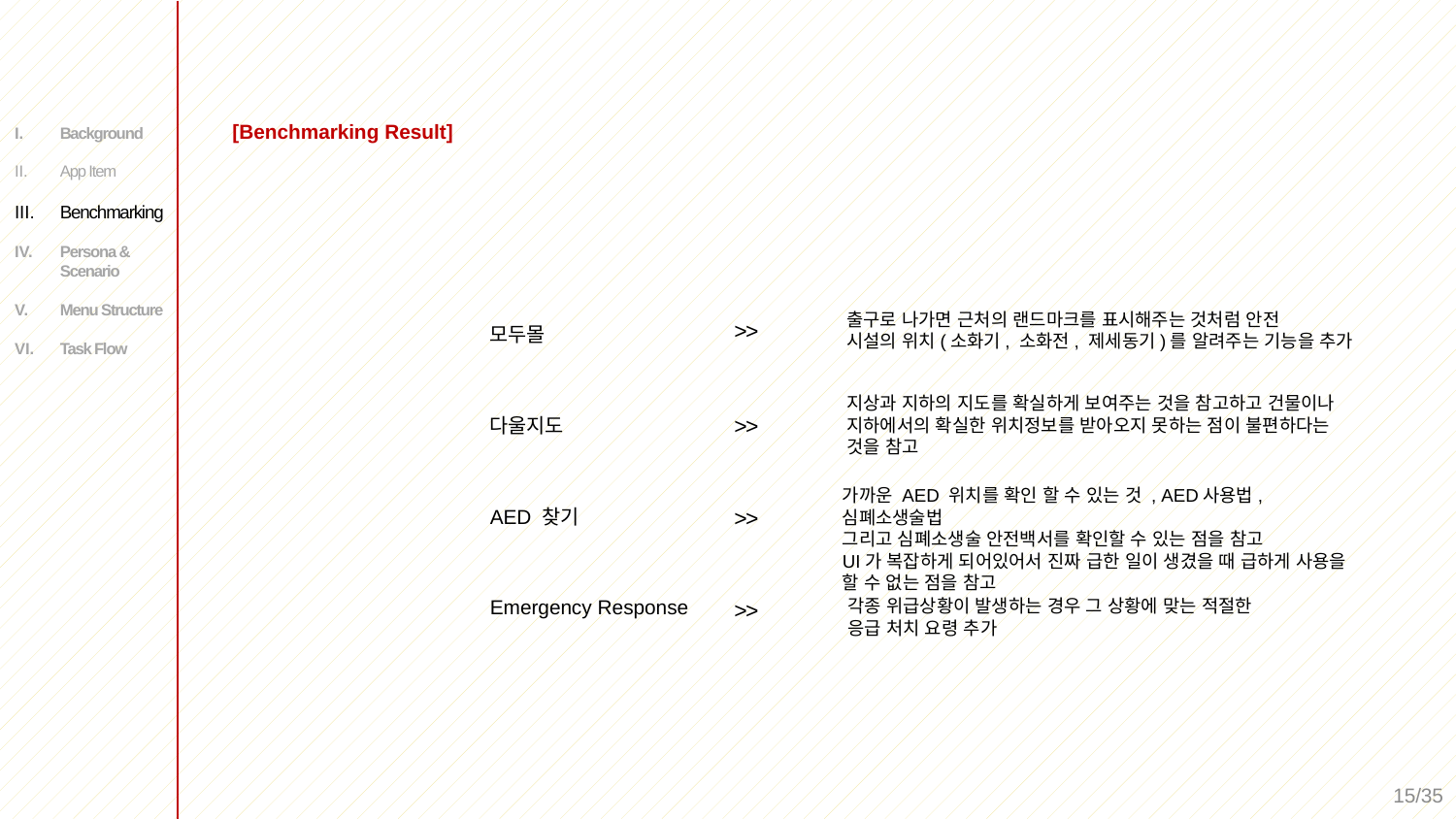

[Benchmarking Result]
Background

App Item

Benchmarking

Persona & Scenario

Menu Structure

Task Flow

출구로 나가면 근처의 랜드마크를 표시해주는 것처럼 안전
시설의 위치(소화기, 소화전, 제세동기)를 알려주는 기능을 추가
>>
모두몰
지상과 지하의 지도를 확실하게 보여주는 것을 참고하고 건물이나 지하에서의 확실한 위치정보를 받아오지 못하는 점이 불편하다는 것을 참고
>>
다울지도
가까운 AED 위치를 확인 할 수 있는 것 , AED사용법, 심폐소생술법
그리고 심폐소생술 안전백서를 확인할 수 있는 점을 참고
UI가 복잡하게 되어있어서 진짜 급한 일이 생겼을 때 급하게 사용을 할 수 없는 점을 참고
>>
AED 찾기
Emergency Response
각종 위급상황이 발생하는 경우 그 상황에 맞는 적절한 응급 처치 요령 추가
>>
15/35